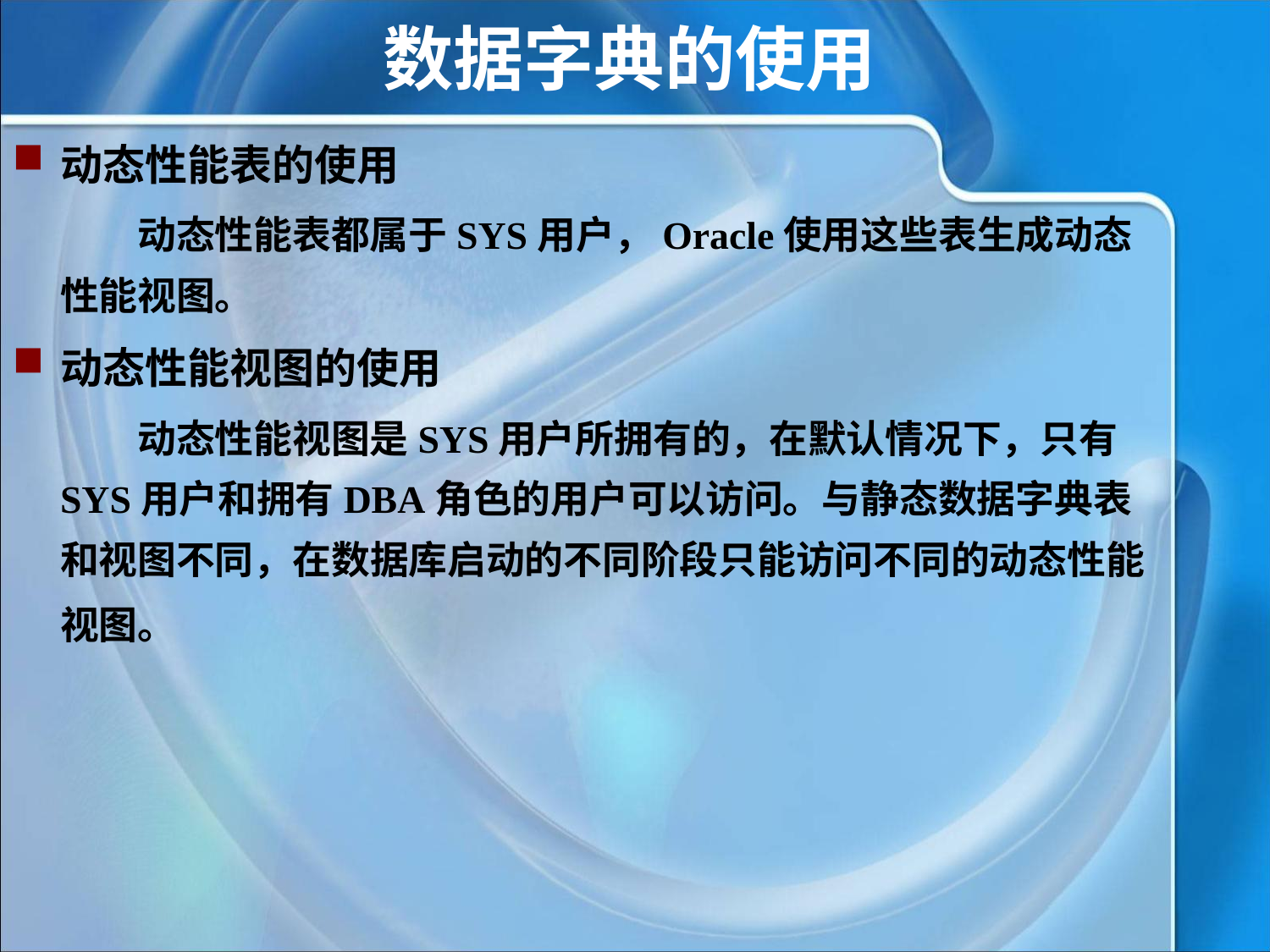

数据字典的使用
动态性能表的使用
             动态性能表都属于SYS用户，Oracle使用这些表生成动态性能视图。
动态性能视图的使用
             动态性能视图是SYS用户所拥有的，在默认情况下，只有SYS用户和拥有DBA角色的用户可以访问。与静态数据字典表和视图不同，在数据库启动的不同阶段只能访问不同的动态性能视图。